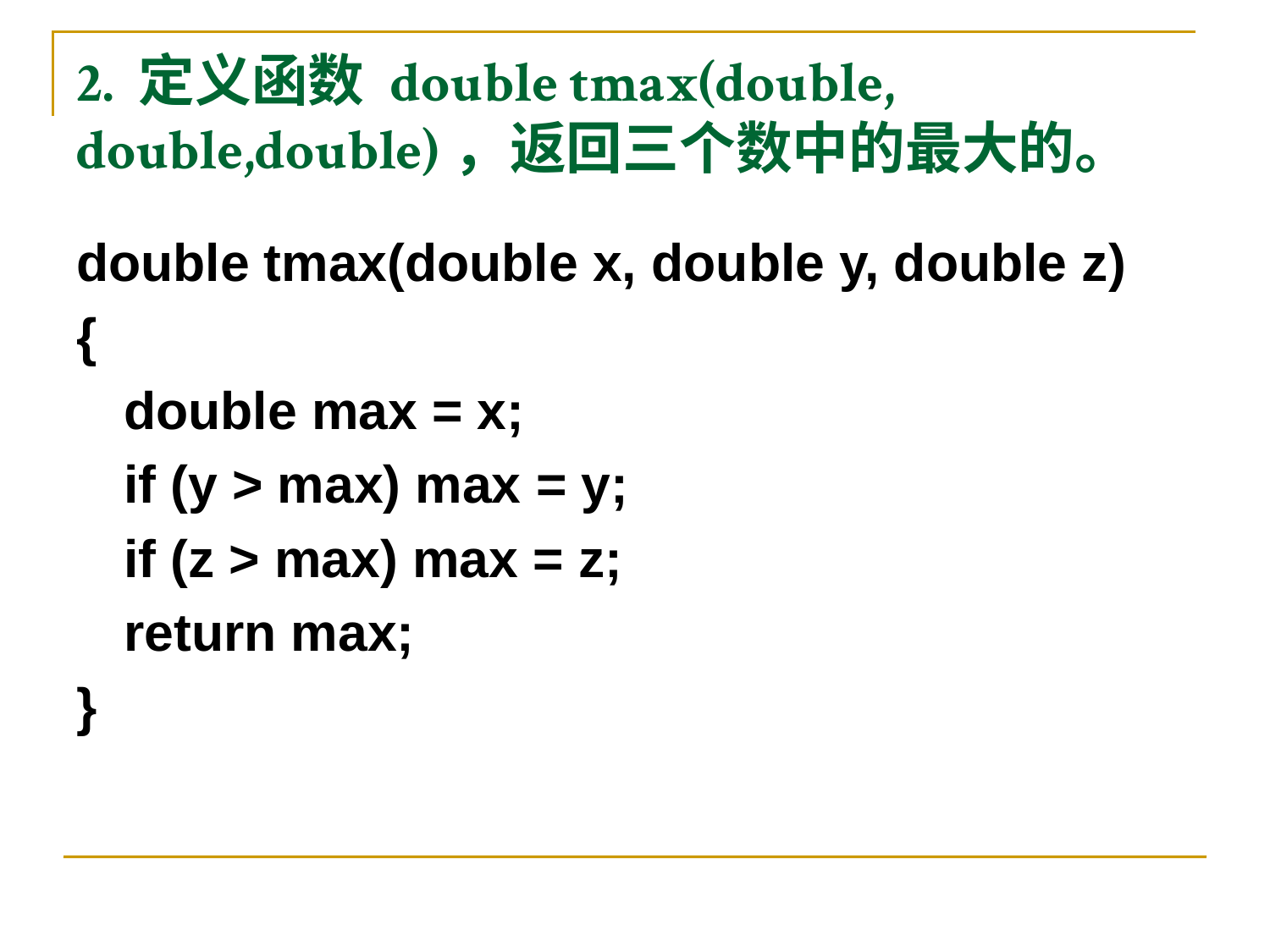

# 2. 定义函数 double tmax(double, double,double)，返回三个数中的最大的。
double tmax(double x, double y, double z)
{
	double max = x;
	if (y > max) max = y;
	if (z > max) max = z;
	return max;
}